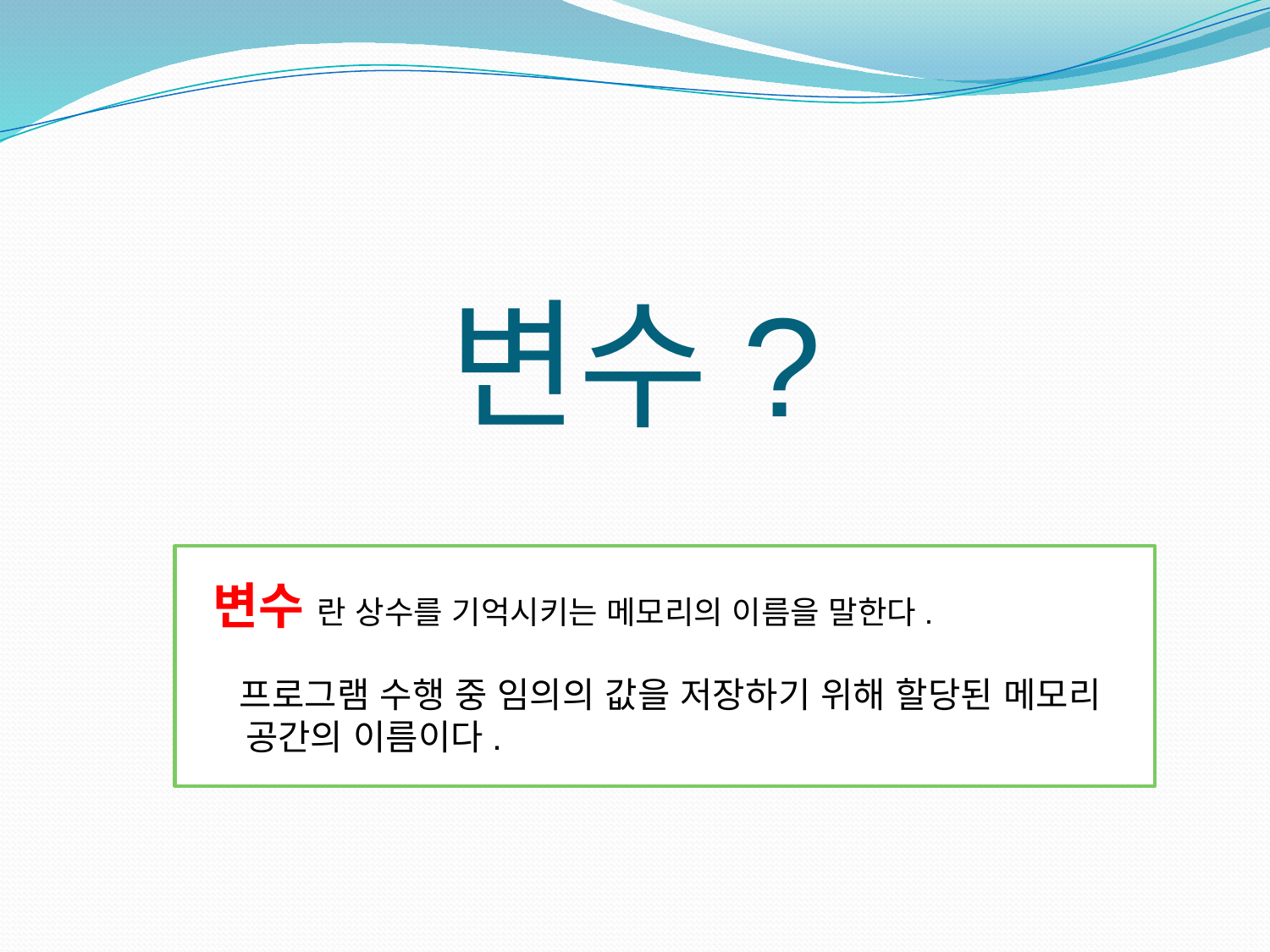

#

변수?
 변수 란 상수를 기억시키는 메모리의 이름을 말한다.

     프로그램 수행 중 임의의 값을 저장하기 위해 할당된 메모리
     공간의 이름이다.